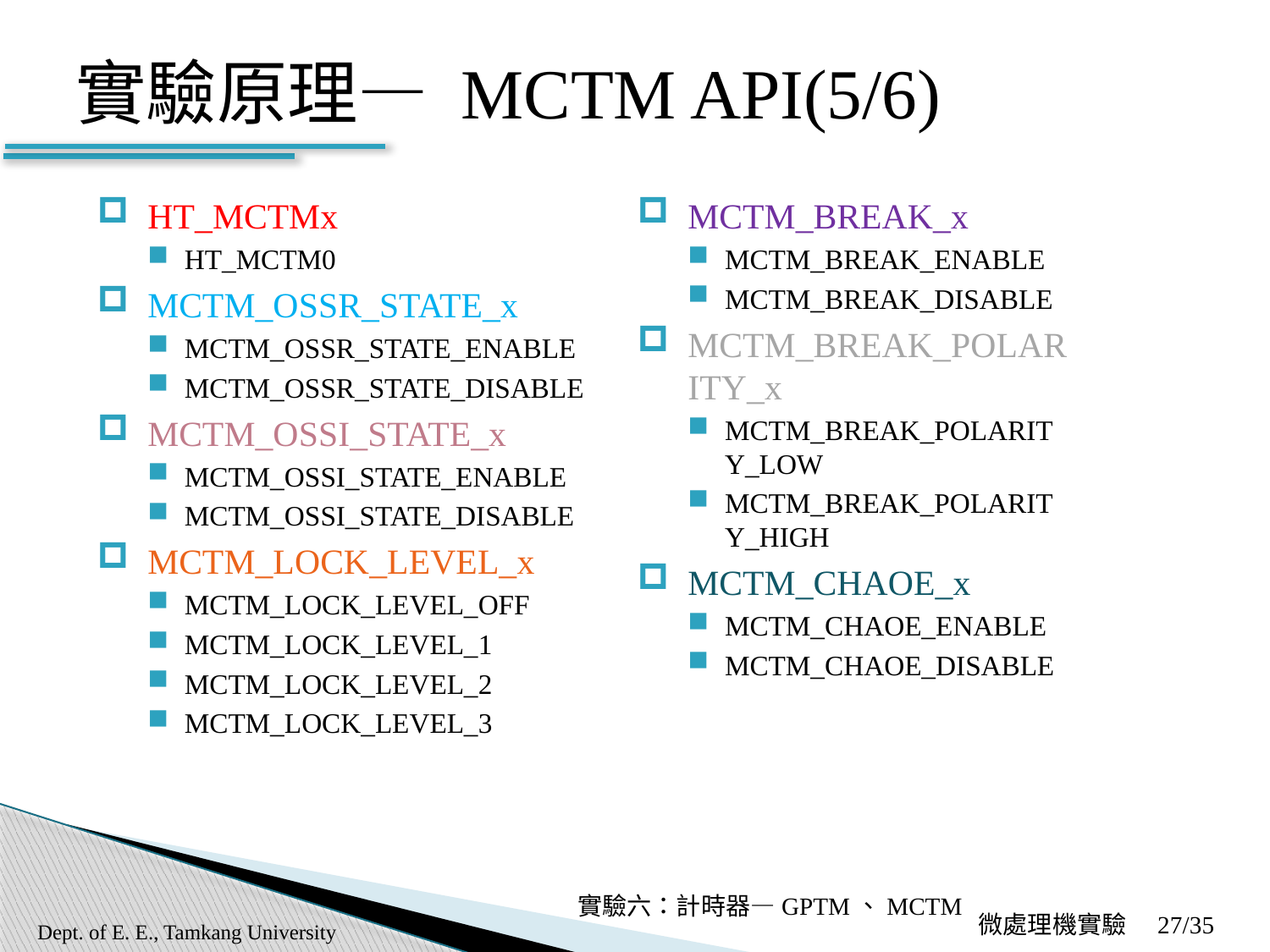

# 實驗原理— MCTM API(5/6)
MCTM_BREAK_x
MCTM_BREAK_ENABLE
MCTM_BREAK_DISABLE
MCTM_BREAK_POLARITY_x
MCTM_BREAK_POLARITY_LOW
MCTM_BREAK_POLARITY_HIGH
MCTM_CHAOE_x
MCTM_CHAOE_ENABLE
MCTM_CHAOE_DISABLE
HT_MCTMx
HT_MCTM0
MCTM_OSSR_STATE_x
MCTM_OSSR_STATE_ENABLE
MCTM_OSSR_STATE_DISABLE
MCTM_OSSI_STATE_x
MCTM_OSSI_STATE_ENABLE
MCTM_OSSI_STATE_DISABLE
MCTM_LOCK_LEVEL_x
MCTM_LOCK_LEVEL_OFF
MCTM_LOCK_LEVEL_1
MCTM_LOCK_LEVEL_2
MCTM_LOCK_LEVEL_3